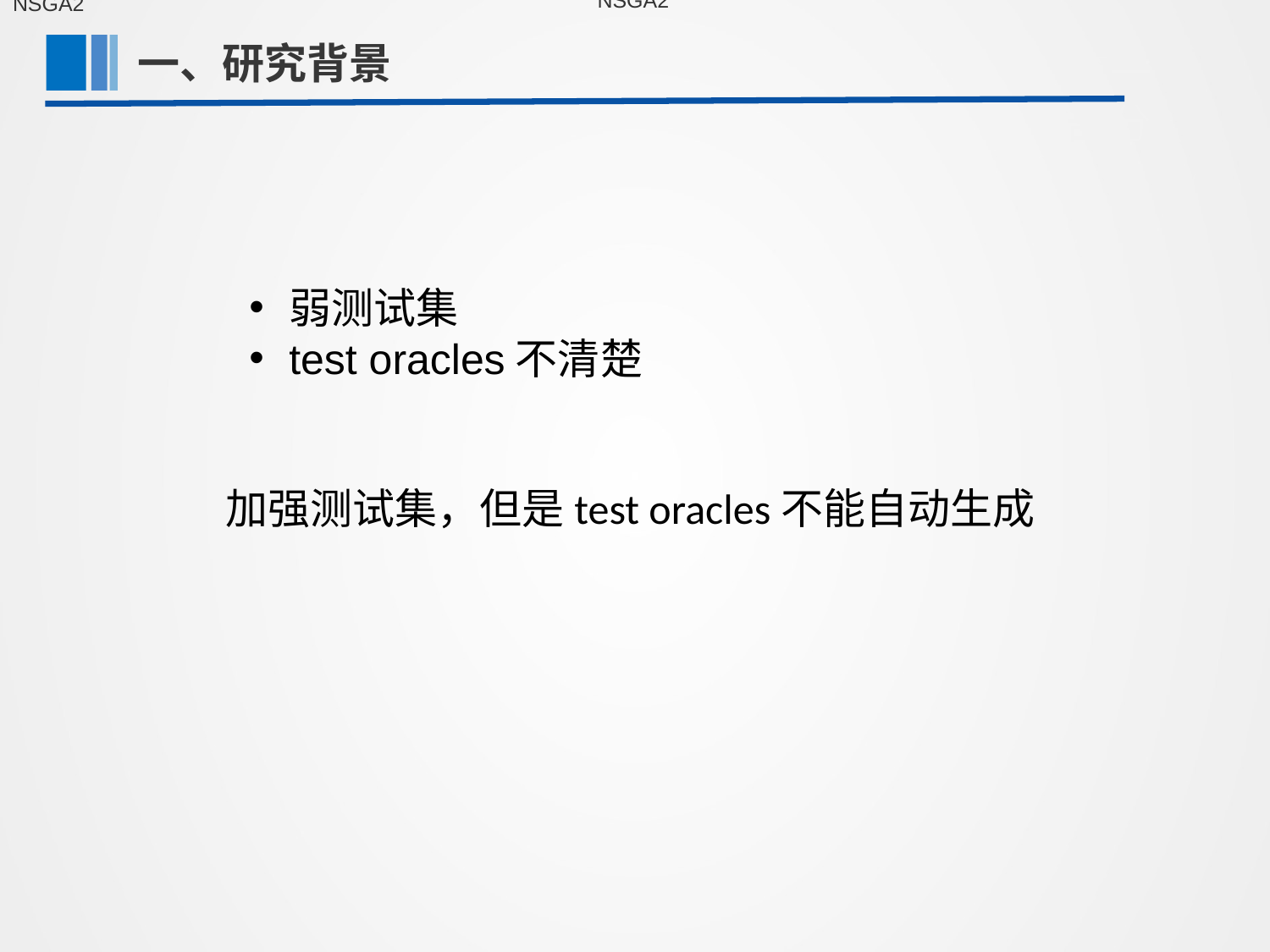

NSGA2
NSGA2
一、研究背景

第一部分
弱测试集
test oracles不清楚
加强测试集，但是test oracles不能自动生成